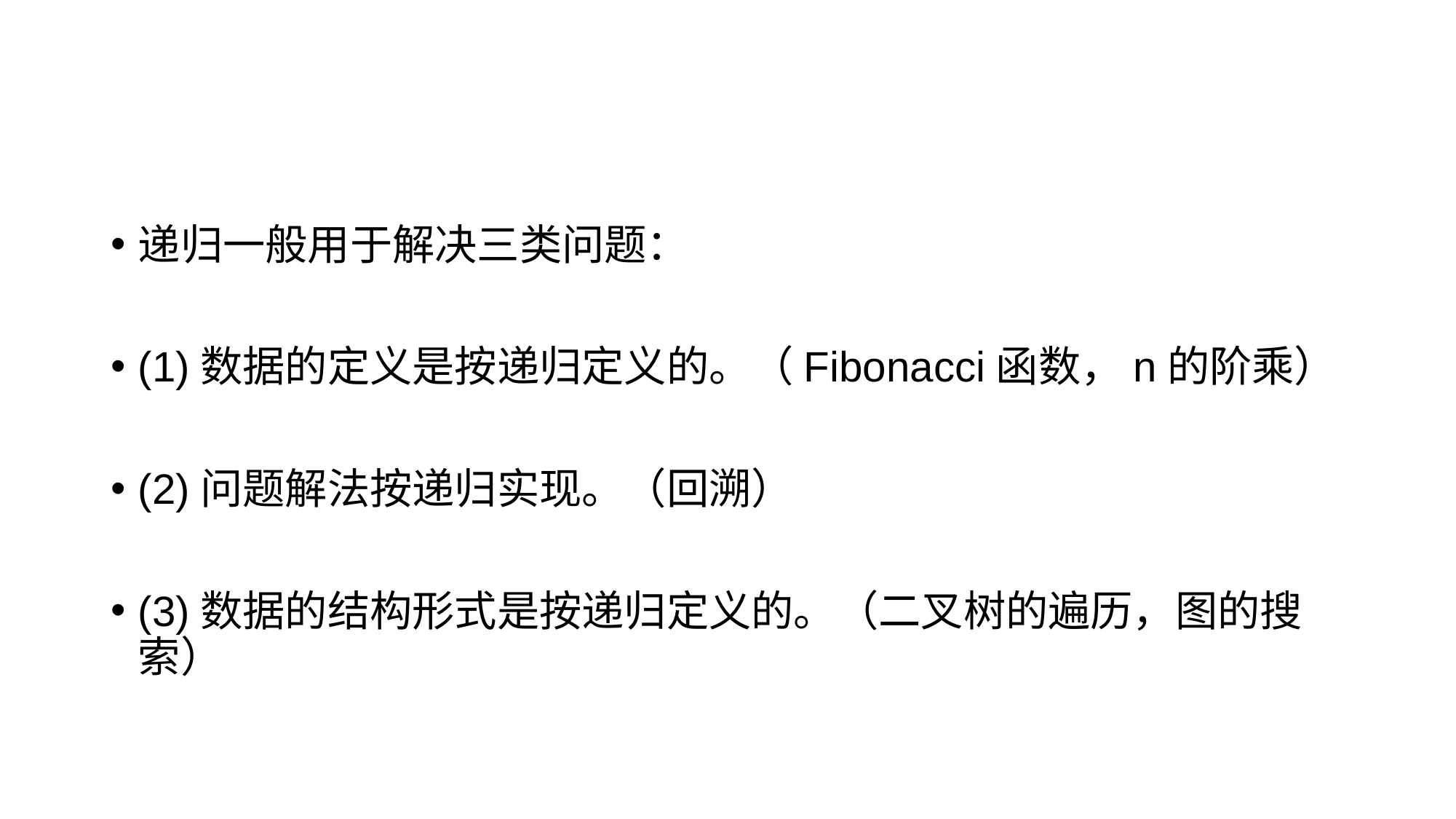

递归一般用于解决三类问题：

(1)数据的定义是按递归定义的。（Fibonacci函数，n的阶乘）

(2)问题解法按递归实现。（回溯）

(3)数据的结构形式是按递归定义的。（二叉树的遍历，图的搜索）